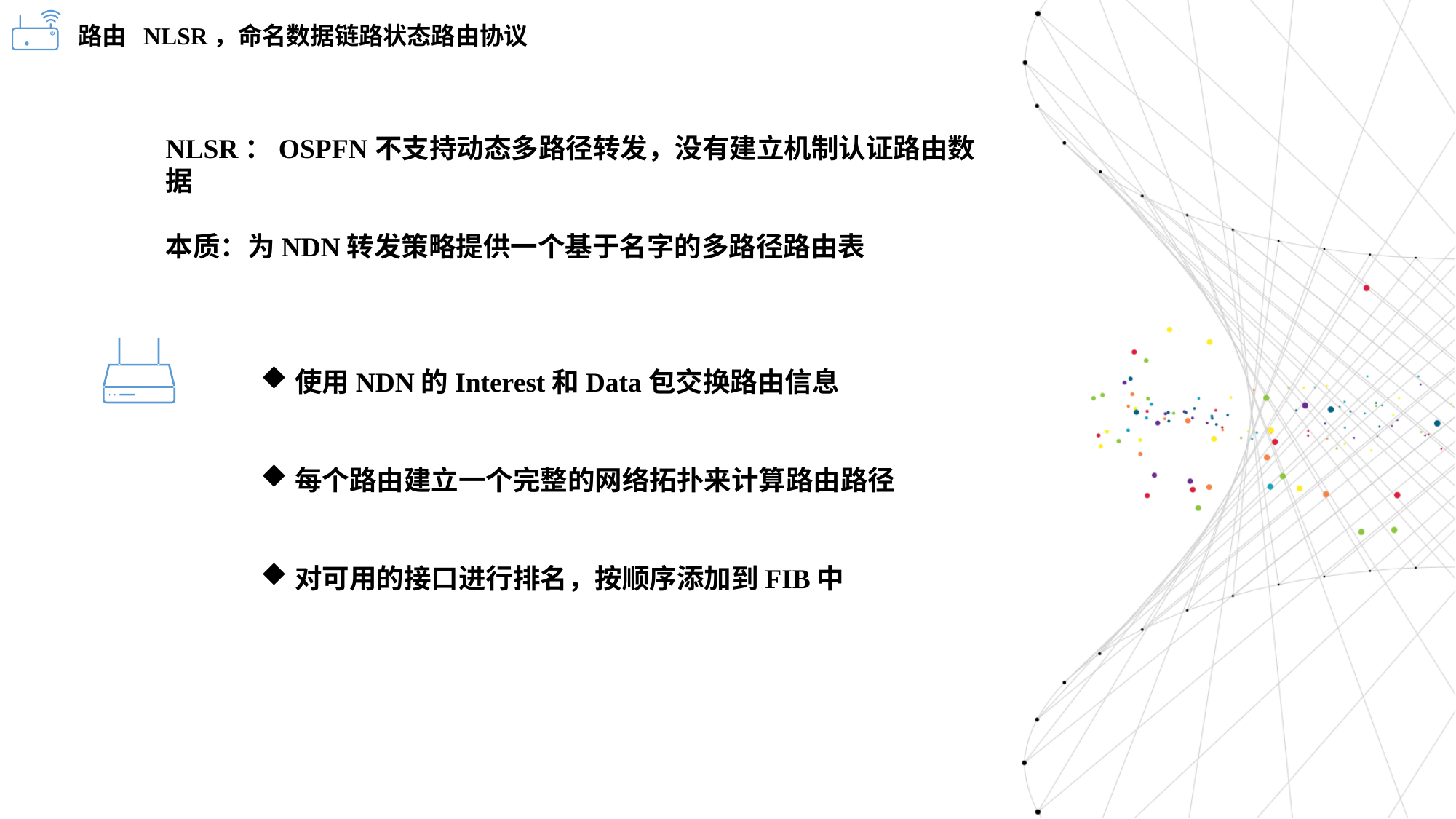

路由  NLSR，命名数据链路状态路由协议
NLSR：OSPFN不支持动态多路径转发，没有建立机制认证路由数据

本质：为NDN转发策略提供一个基于名字的多路径路由表

使用NDN的Interest和Data包交换路由信息

每个路由建立一个完整的网络拓扑来计算路由路径

对可用的接口进行排名，按顺序添加到FIB中